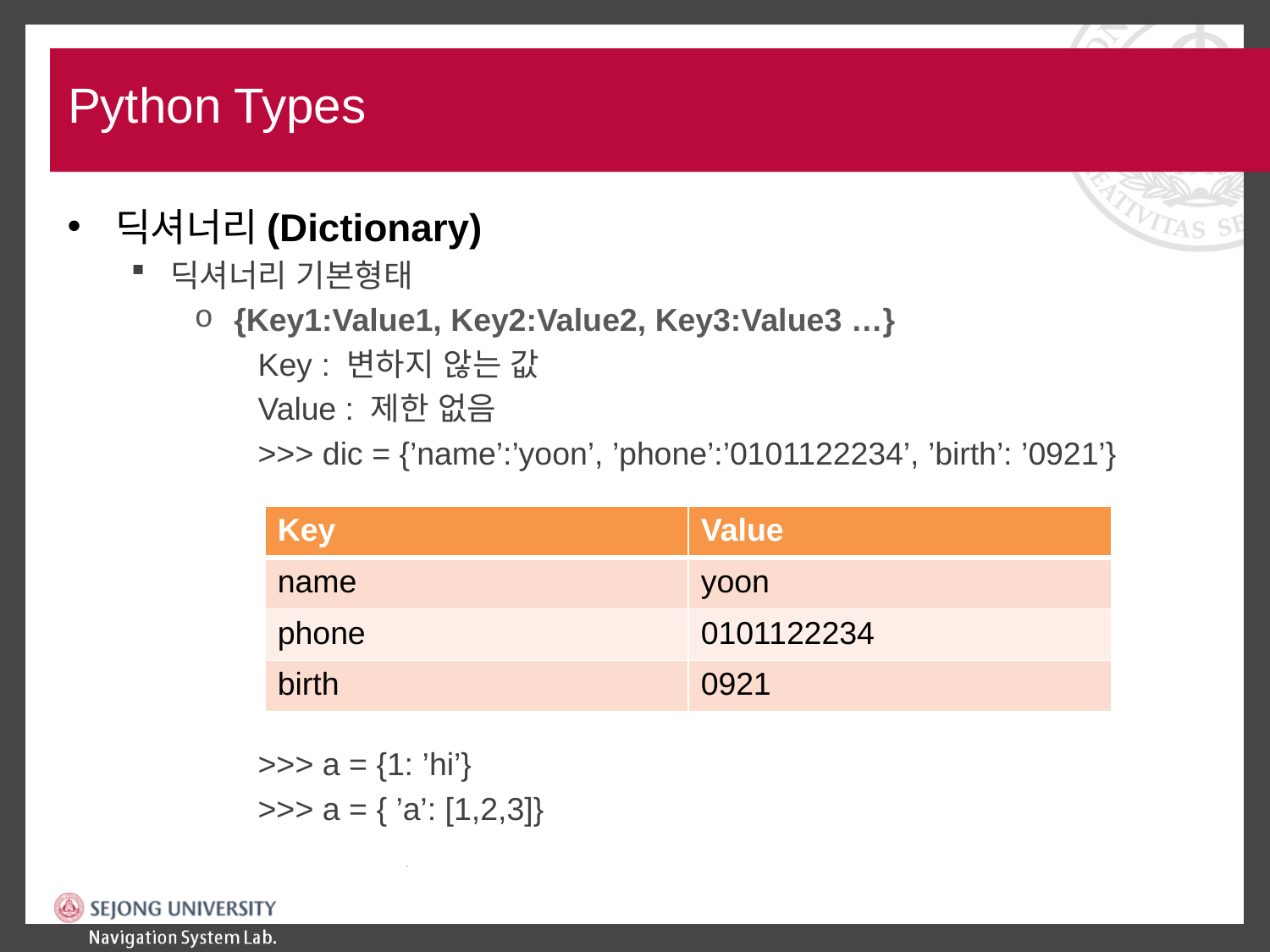

# Python Types
딕셔너리(Dictionary)
딕셔너리 기본형태
{Key1:Value1, Key2:Value2, Key3:Value3 …}
Key : 변하지 않는 값
Value : 제한 없음
>>> dic = {’name’:’yoon’, ’phone’:’0101122234’, ’birth’: ’0921’}

>>> a = {1: ’hi’}
>>> a = { ’a’: [1,2,3]}
| Key | Value |
| --- | --- |
| name | yoon |
| phone | 0101122234 |
| birth | 0921 |